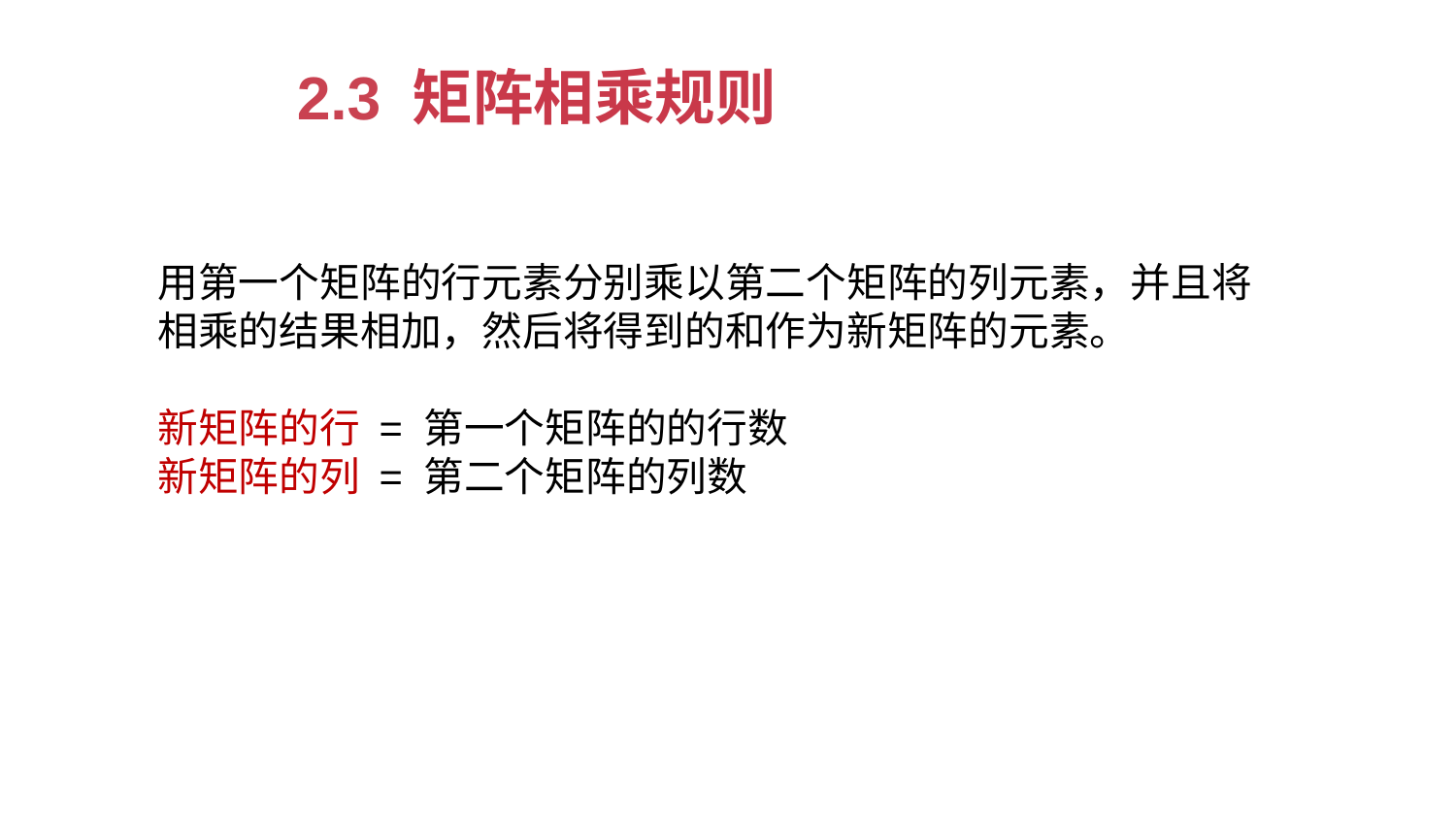

2.3 矩阵相乘规则
用第一个矩阵的行元素分别乘以第二个矩阵的列元素，并且将相乘的结果相加，然后将得到的和作为新矩阵的元素。

新矩阵的行 = 第一个矩阵的的行数
新矩阵的列 = 第二个矩阵的列数